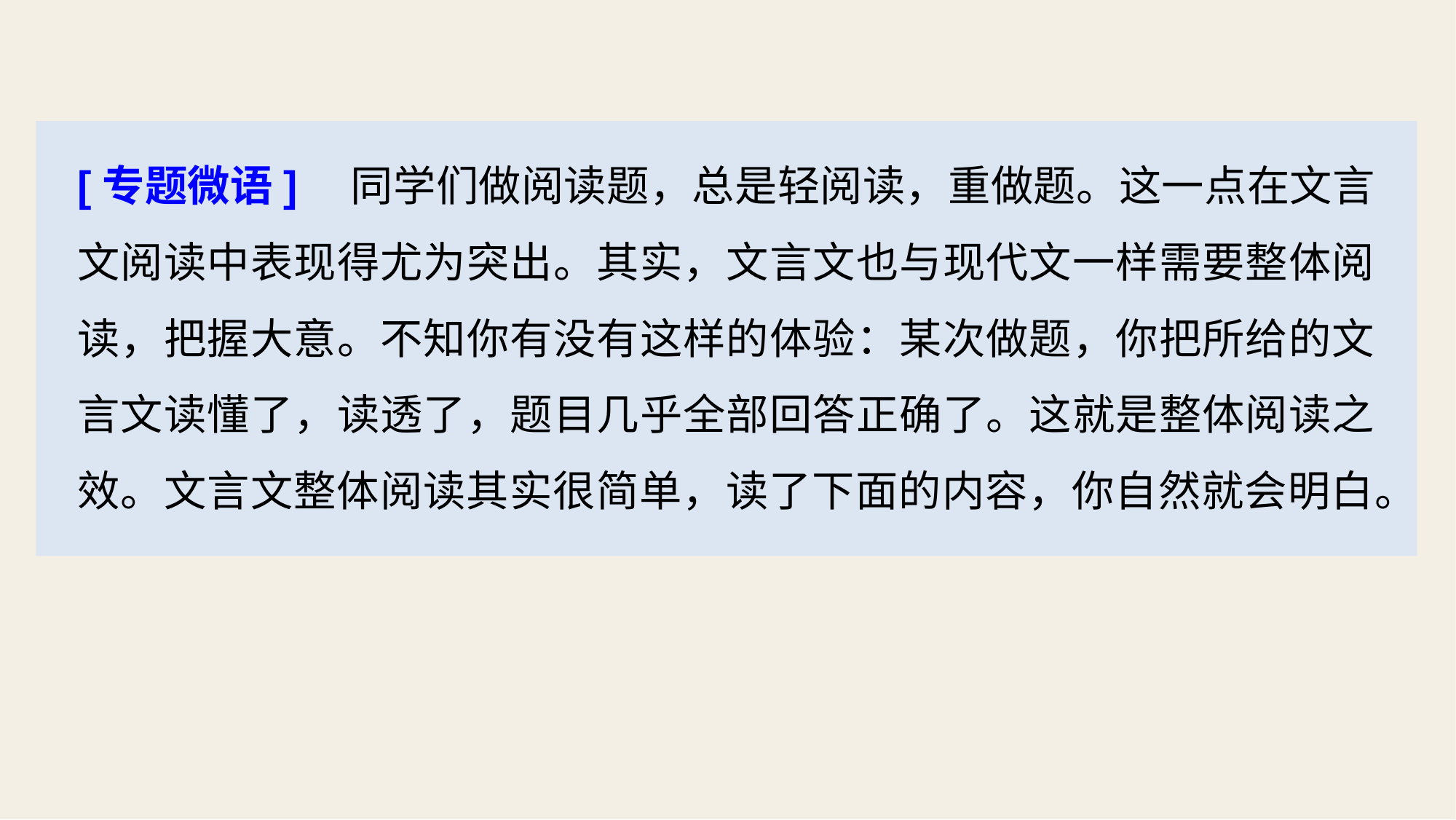

[专题微语]　同学们做阅读题，总是轻阅读，重做题。这一点在文言文阅读中表现得尤为突出。其实，文言文也与现代文一样需要整体阅读，把握大意。不知你有没有这样的体验：某次做题，你把所给的文言文读懂了，读透了，题目几乎全部回答正确了。这就是整体阅读之效。文言文整体阅读其实很简单，读了下面的内容，你自然就会明白。